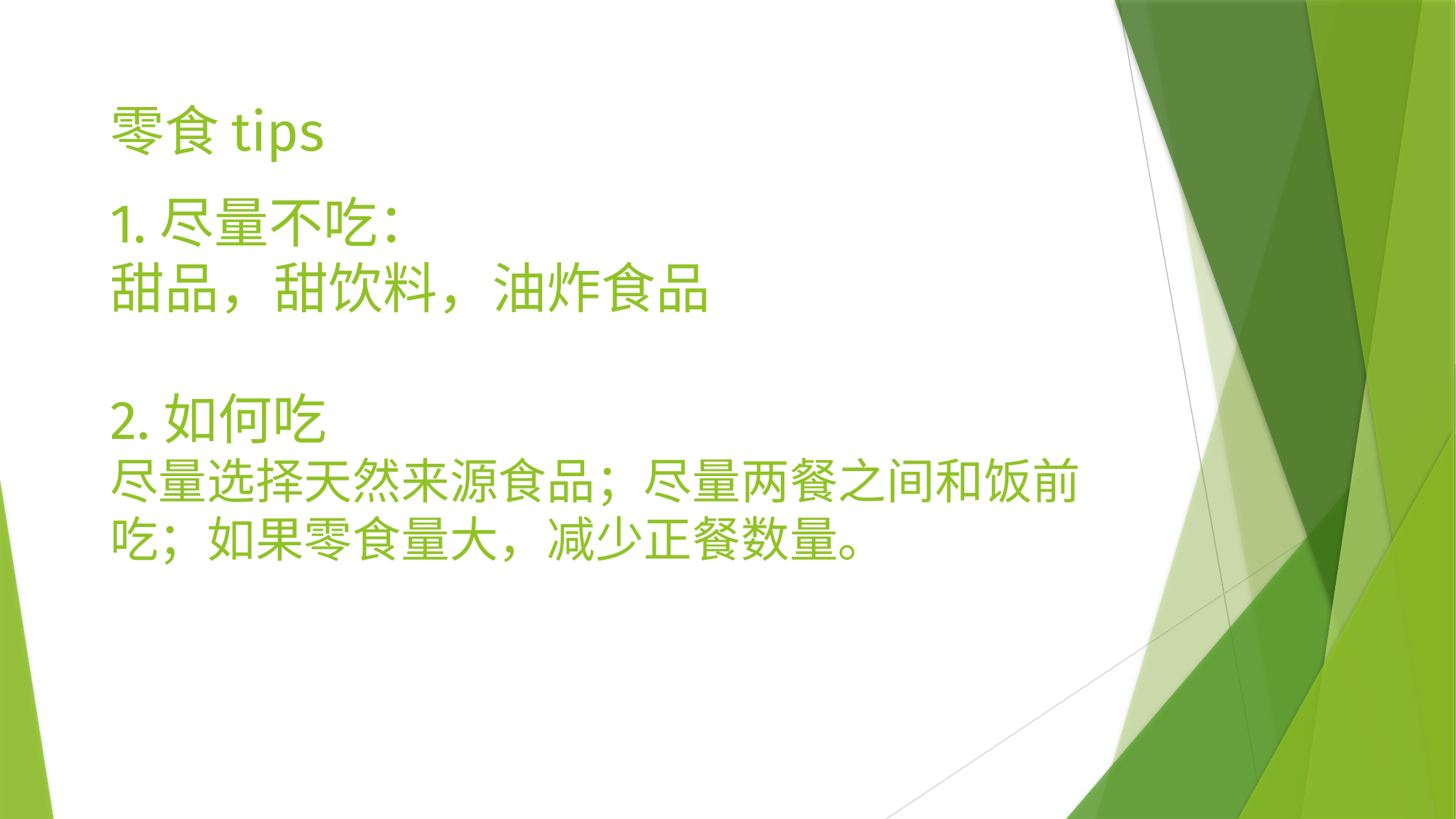

零食tips
# 1.尽量不吃： 甜品，甜饮料，油炸食品 2.如何吃 尽量选择天然来源食品；尽量两餐之间和饭前吃；如果零食量大，减少正餐数量。